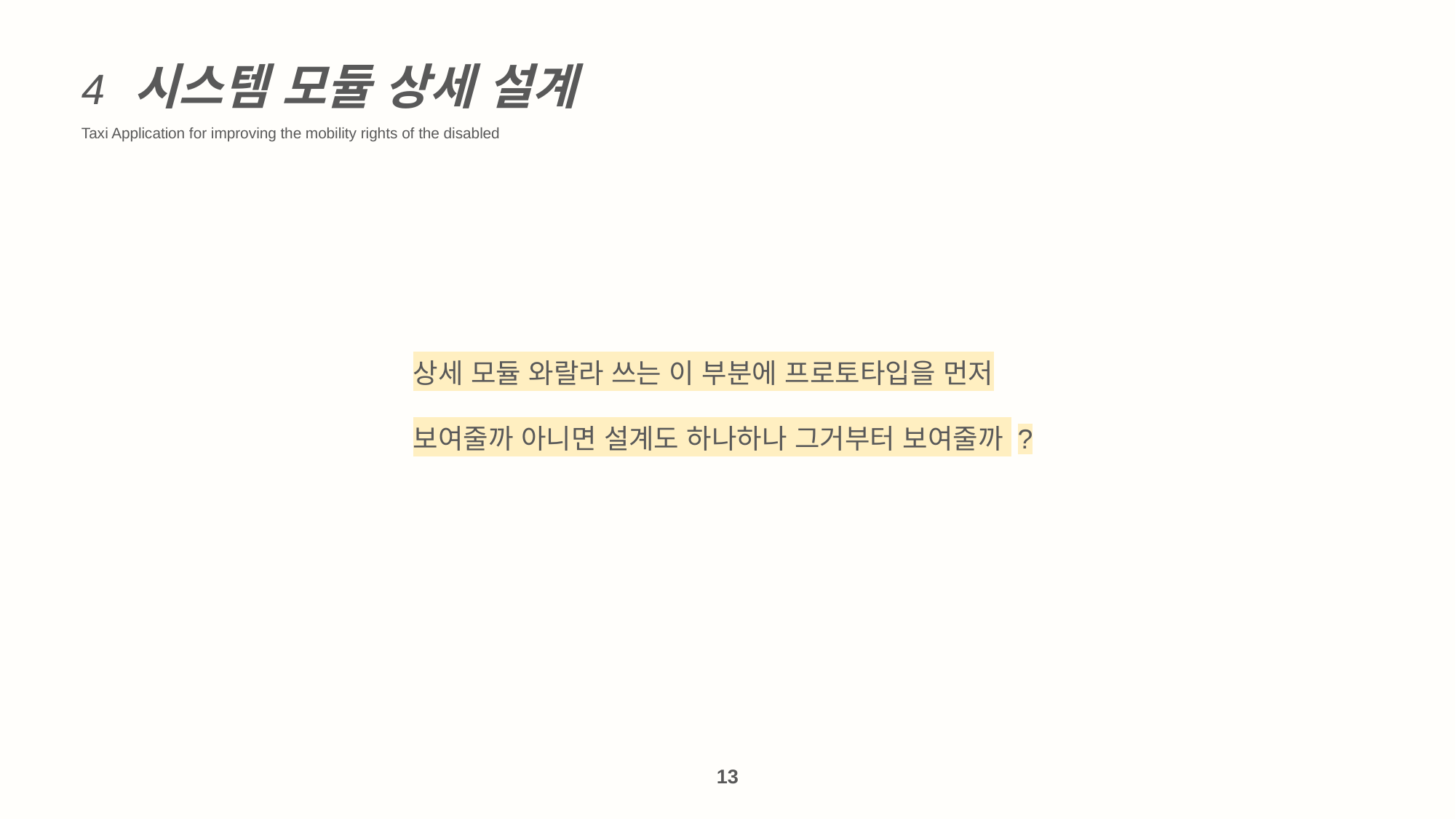

4  시스템 모듈 상세 설계
Taxi Application for improving the mobility rights of the disabled
상세 모듈 와랄라 쓰는 이 부분에 프로토타입을 먼저 보여줄까 아니면 설계도 하나하나 그거부터 보여줄까 ?
13